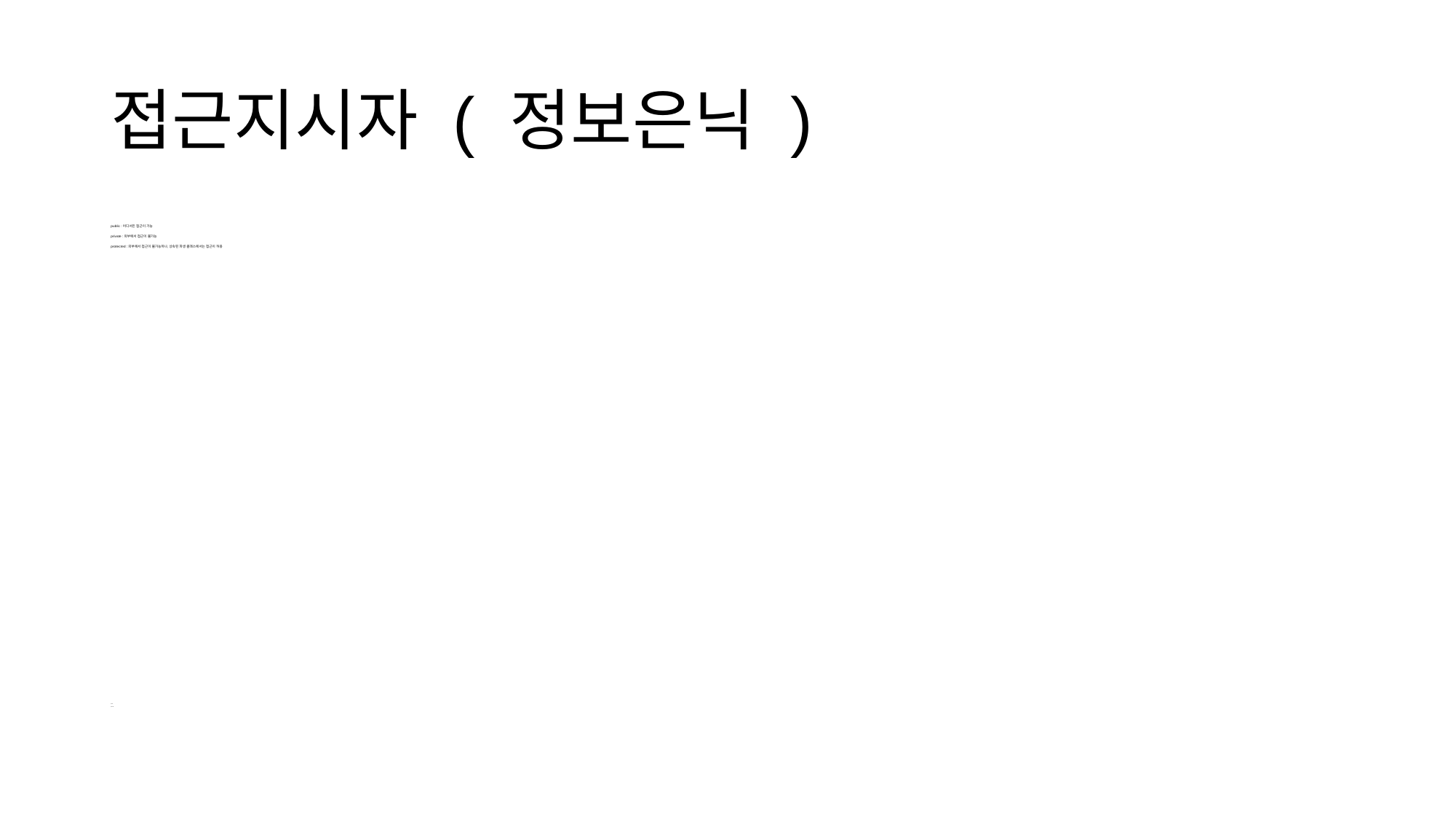

# 접근지시자 ( 정보은닉 )
public : 어디서든 접근이 가능

private : 외부에서 접근이 불가능

protected : 외부에서 접근이 불가능하나, 상속된 파생 클래스에서는 접근이 허용

private:

protected: